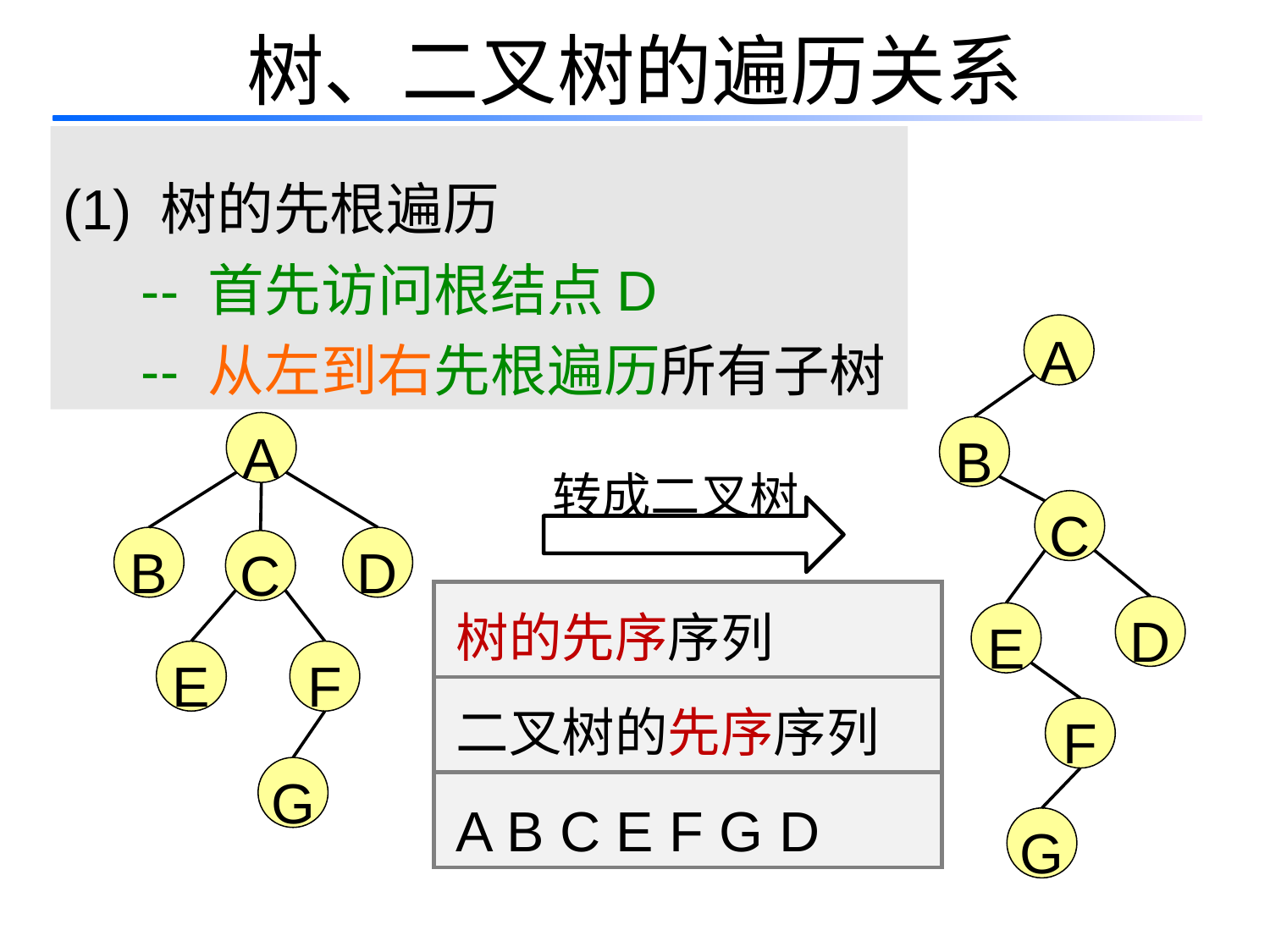

# 树、二叉树的遍历关系

 树的先根遍历
     -- 首先访问根结点D
     -- 从左到右先根遍历所有子树
A
A
B
转成二叉树
C

B
D
C
树的先序序列
D
E
E
F
二叉树的先序序列
F
G
A B C E F G D
G